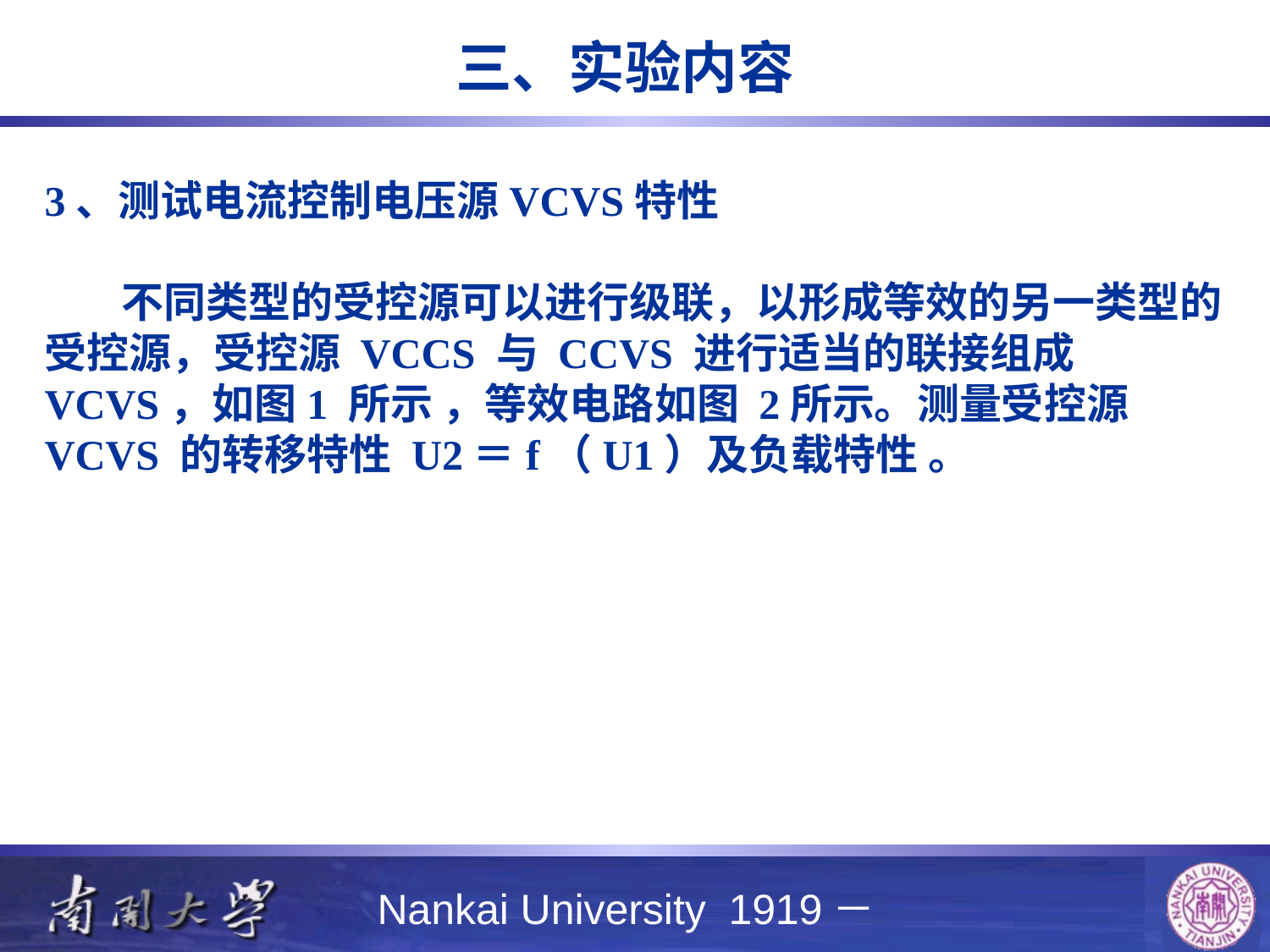

三、实验内容
3、测试电流控制电压源VCVS特性

       不同类型的受控源可以进行级联，以形成等效的另一类型的受控源，受控源 VCCS 与 CCVS 进行适当的联接组成 VCVS，如图1 所示 ，等效电路如图 2所示。测量受控源 VCVS 的转移特性 U2＝f（U1）及负载特性 。